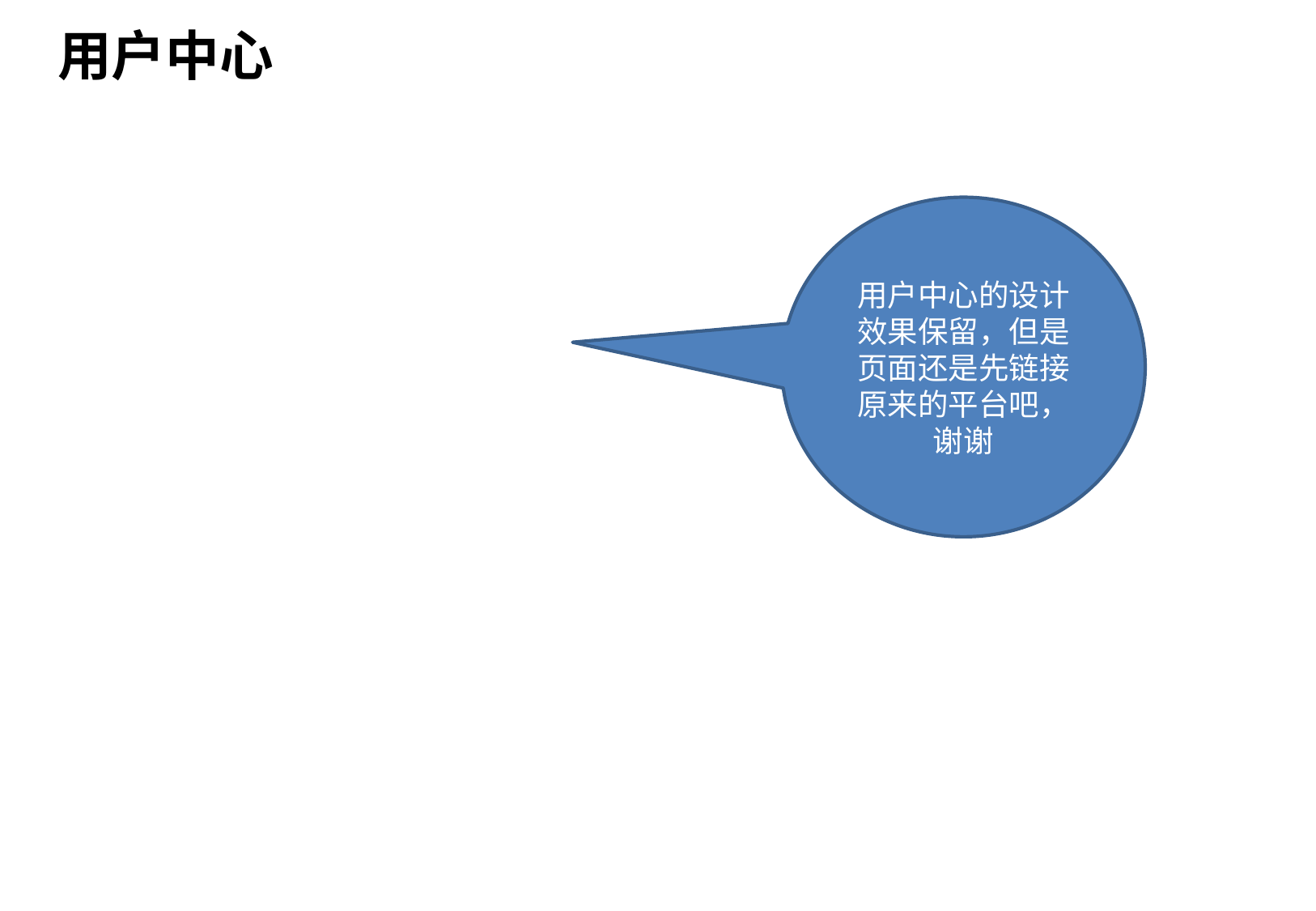

用户中心
用户中心的设计效果保留，但是页面还是先链接原来的平台吧，谢谢